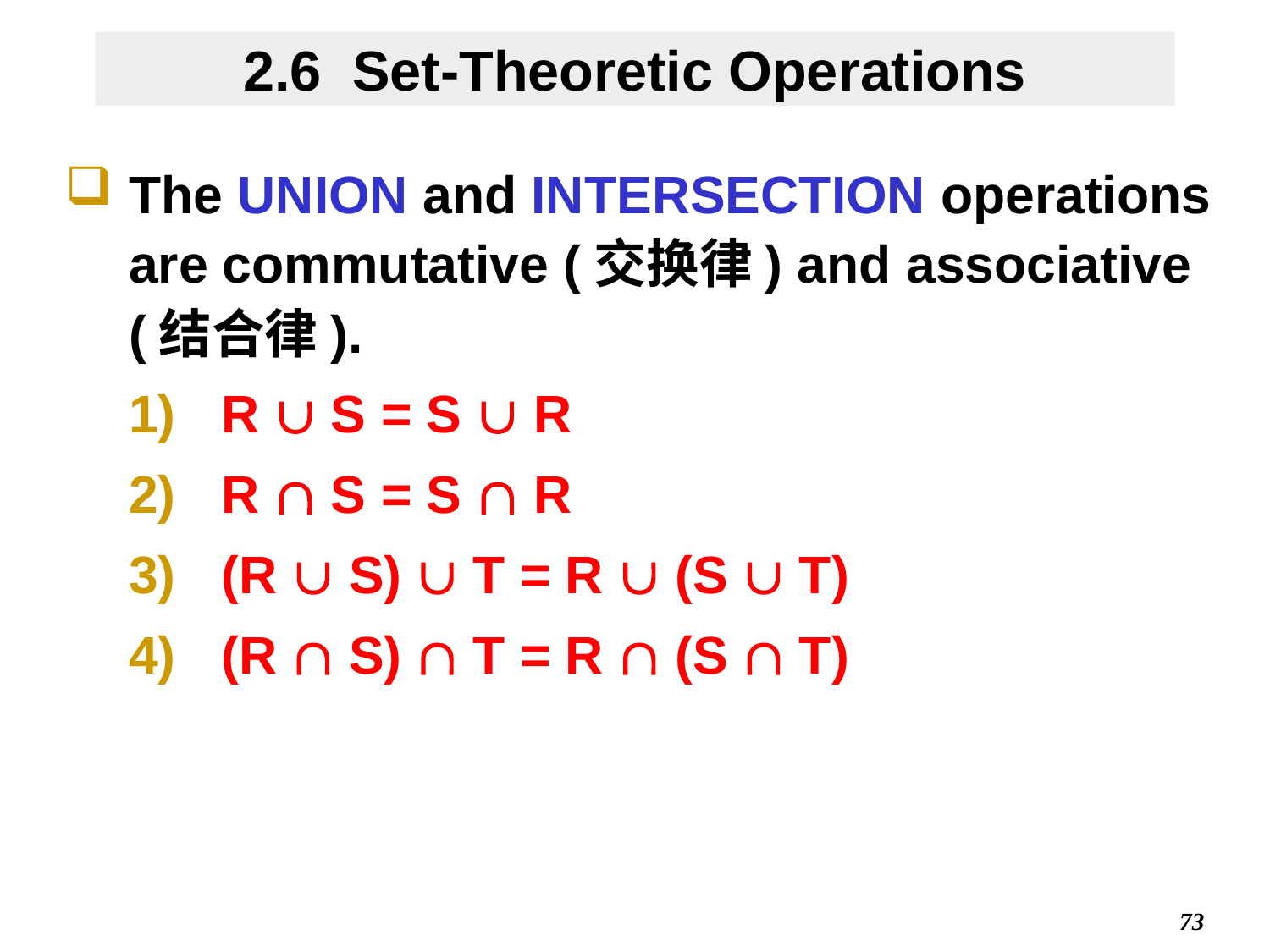

# 2.6  Set-Theoretic Operations
The UNION and INTERSECTION operations are commutative (交换律) and associative (结合律).
  R ∪ S = S ∪ R
  R ∩ S = S ∩ R
  (R ∪ S) ∪ T = R ∪ (S ∪ T)
  (R ∩ S) ∩ T = R ∩ (S ∩ T)

73